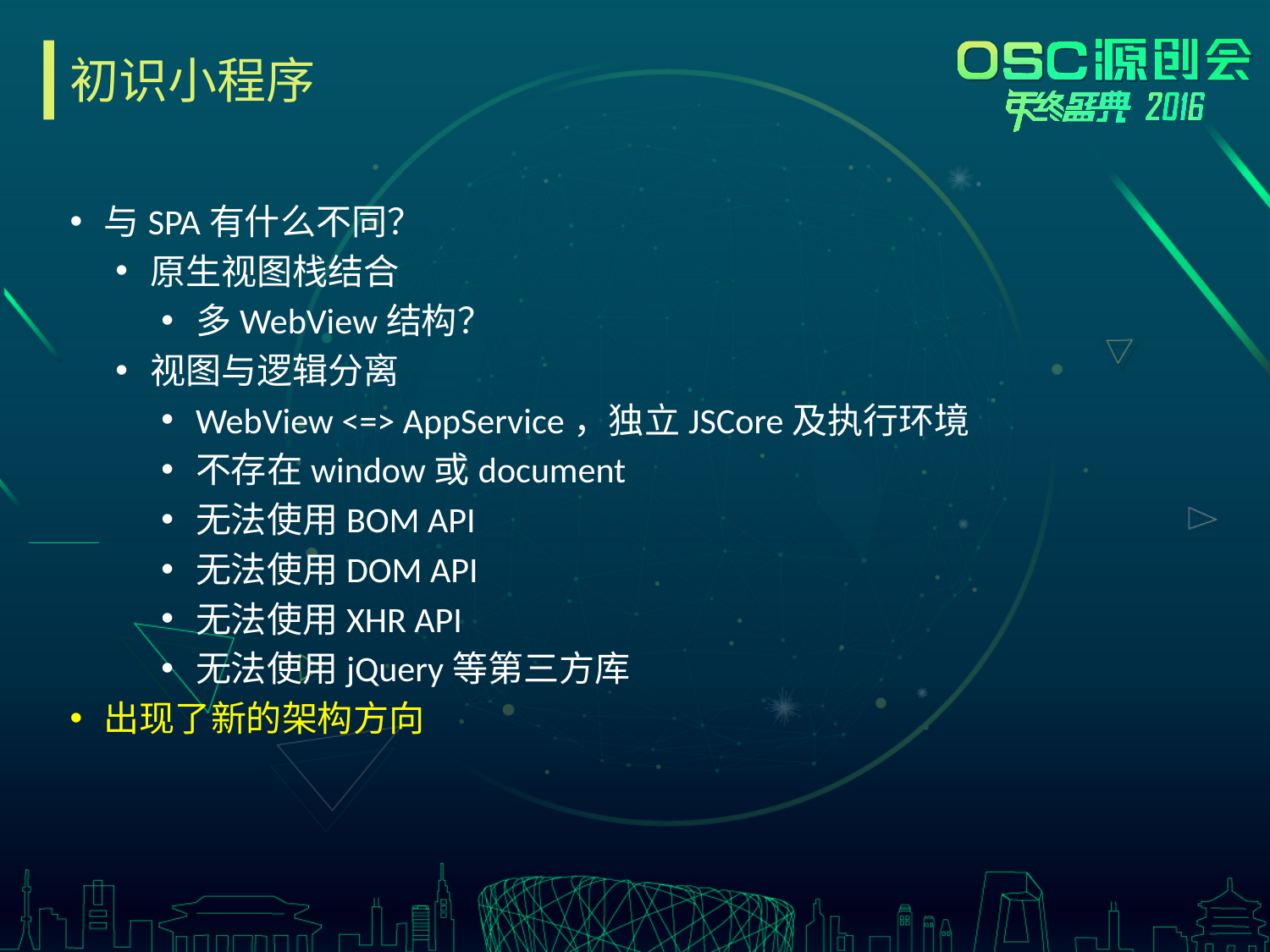

# 初识小程序
与SPA有什么不同？
原生视图栈结合
多WebView结构？
视图与逻辑分离
WebView <=> AppService，独立JSCore及执行环境
不存在window或document
无法使用BOM API
无法使用DOM API
无法使用XHR API
无法使用jQuery等第三方库
出现了新的架构方向